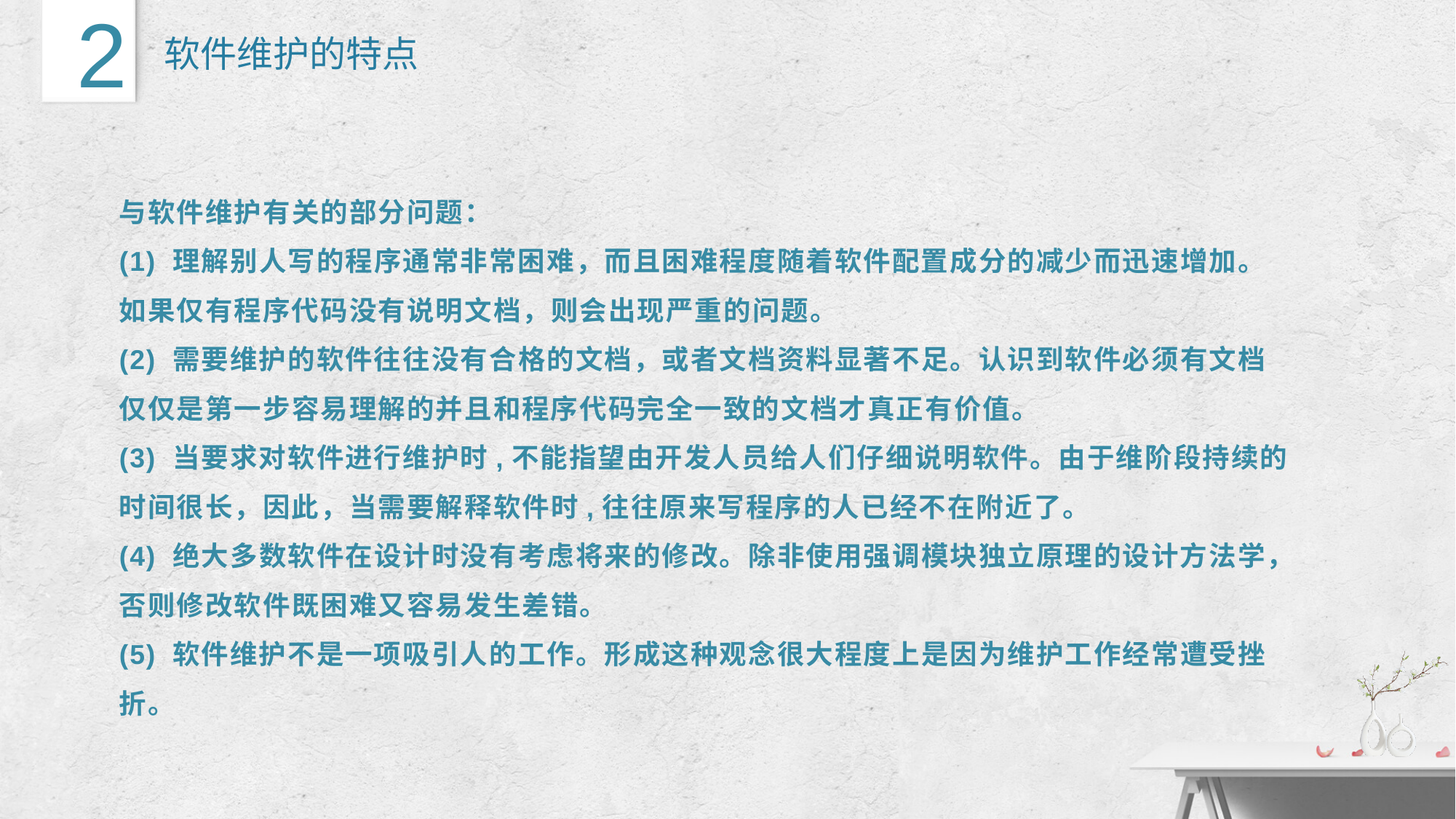

2
软件维护的特点
与软件维护有关的部分问题：
(1) 理解别人写的程序通常非常困难，而且困难程度随着软件配置成分的减少而迅速增加。如果仅有程序代码没有说明文档，则会出现严重的问题。
(2) 需要维护的软件往往没有合格的文档，或者文档资料显著不足。认识到软件必须有文档仅仅是第一步容易理解的并且和程序代码完全一致的文档才真正有价值。
(3) 当要求对软件进行维护时,不能指望由开发人员给人们仔细说明软件。由于维阶段持续的时间很长，因此，当需要解释软件时,往往原来写程序的人已经不在附近了。
(4) 绝大多数软件在设计时没有考虑将来的修改。除非使用强调模块独立原理的设计方法学，否则修改软件既困难又容易发生差错。
(5) 软件维护不是一项吸引人的工作。形成这种观念很大程度上是因为维护工作经常遭受挫折。